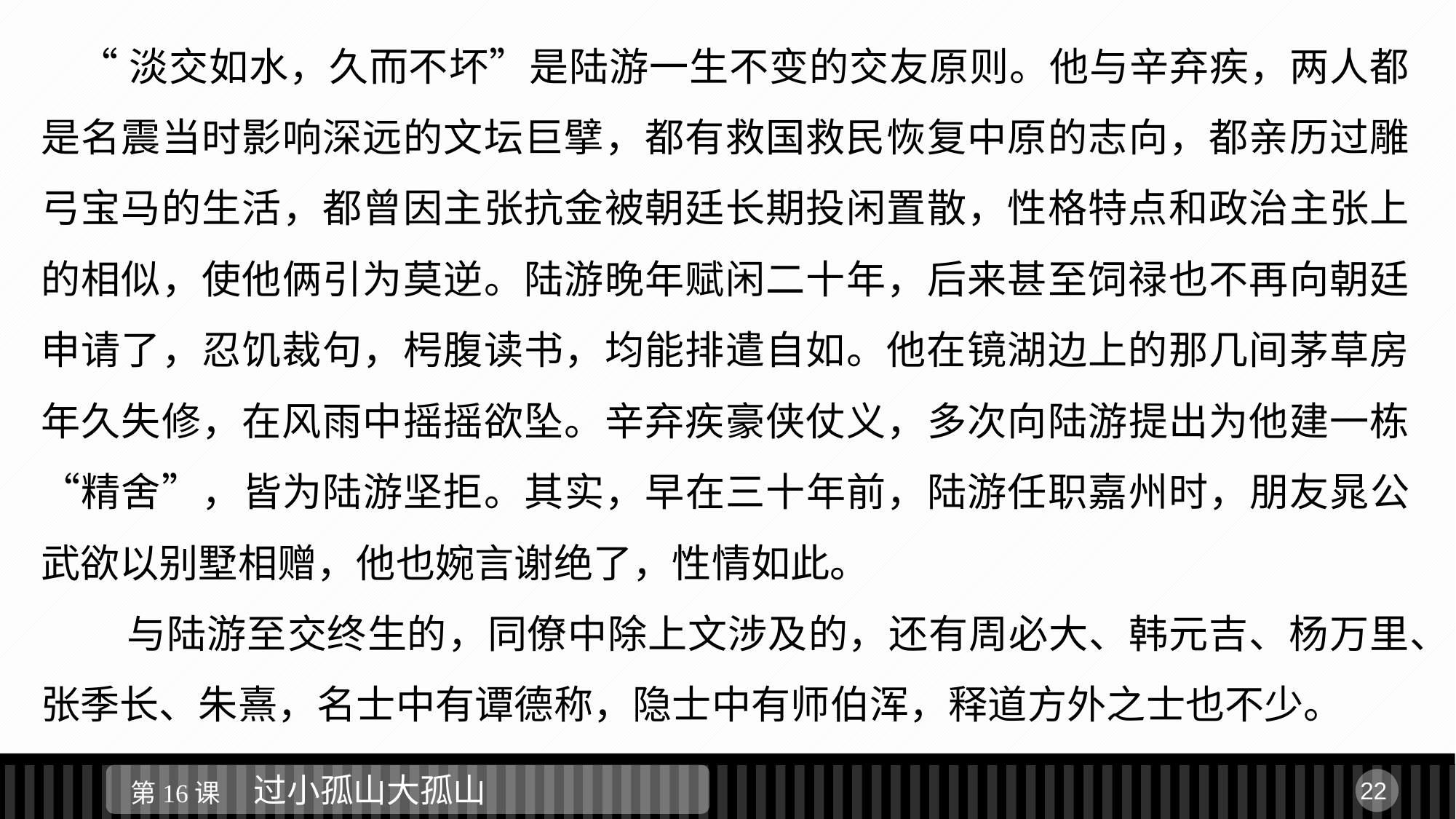

“淡交如水，久而不坏”是陆游一生不变的交友原则。他与辛弃疾，两人都是名震当时影响深远的文坛巨擘，都有救国救民恢复中原的志向，都亲历过雕弓宝马的生活，都曾因主张抗金被朝廷长期投闲置散，性格特点和政治主张上的相似，使他俩引为莫逆。陆游晚年赋闲二十年，后来甚至饲禄也不再向朝廷申请了，忍饥裁句，枵腹读书，均能排遣自如。他在镜湖边上的那几间茅草房年久失修，在风雨中摇摇欲坠。辛弃疾豪侠仗义，多次向陆游提出为他建一栋“精舍”，皆为陆游坚拒。其实，早在三十年前，陆游任职嘉州时，朋友晁公武欲以别墅相赠，他也婉言谢绝了，性情如此。
        与陆游至交终生的，同僚中除上文涉及的，还有周必大、韩元吉、杨万里、张季长、朱熹，名士中有谭德称，隐士中有师伯浑，释道方外之士也不少。